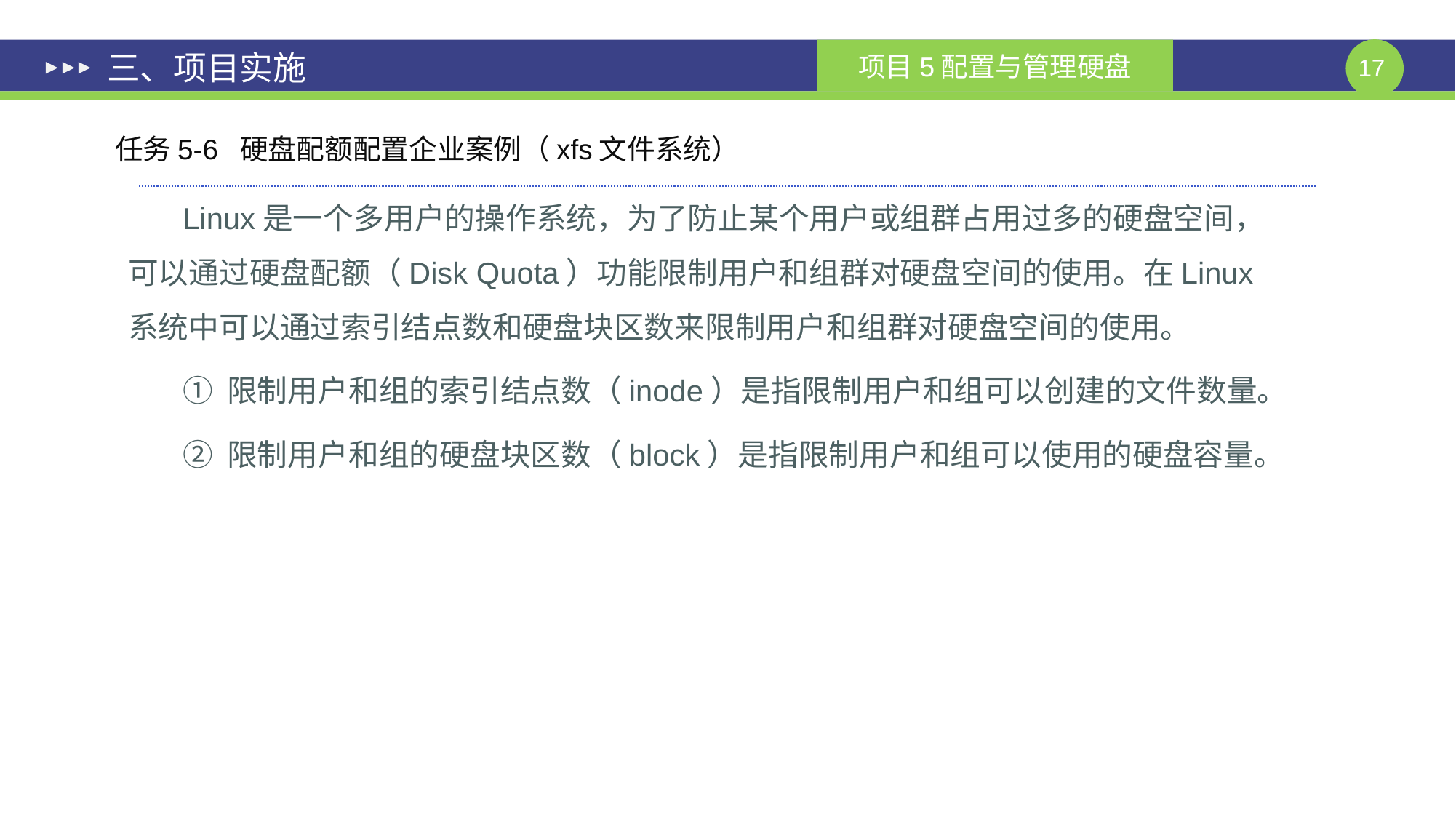

# 三、项目实施
任务5-6  硬盘配额配置企业案例（xfs文件系统）
Linux是一个多用户的操作系统，为了防止某个用户或组群占用过多的硬盘空间，可以通过硬盘配额（Disk Quota）功能限制用户和组群对硬盘空间的使用。在Linux系统中可以通过索引结点数和硬盘块区数来限制用户和组群对硬盘空间的使用。
① 限制用户和组的索引结点数（inode）是指限制用户和组可以创建的文件数量。
② 限制用户和组的硬盘块区数（block）是指限制用户和组可以使用的硬盘容量。